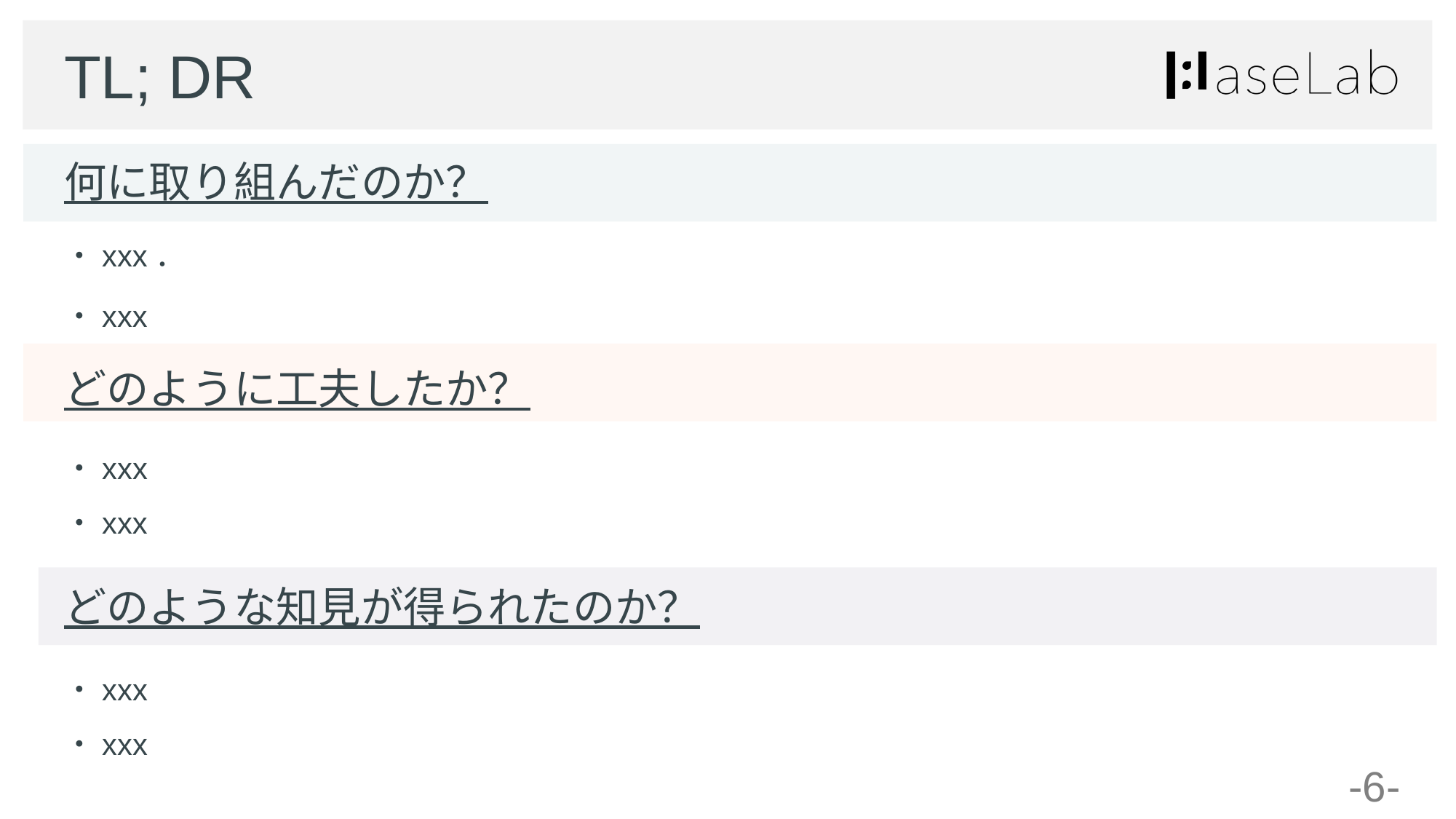

TL; DR

何に取り組んだのか？
・xxx．
・xxx

どのように工夫したか？
・xxx
・xxx

どのような知見が得られたのか？
・xxx
・xxx
-6-